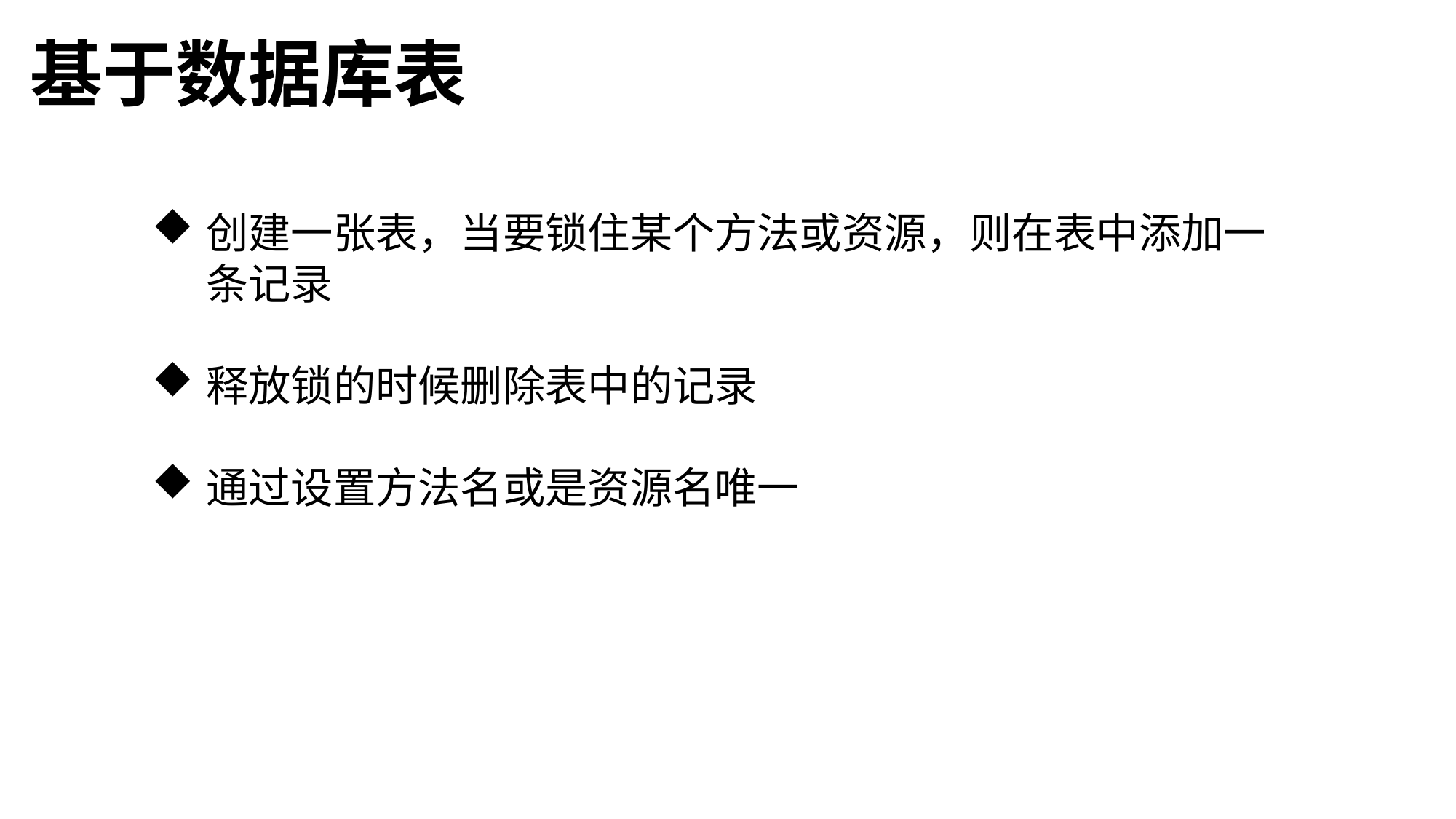

基于数据库表
创建一张表，当要锁住某个方法或资源，则在表中添加一条记录

释放锁的时候删除表中的记录

通过设置方法名或是资源名唯一